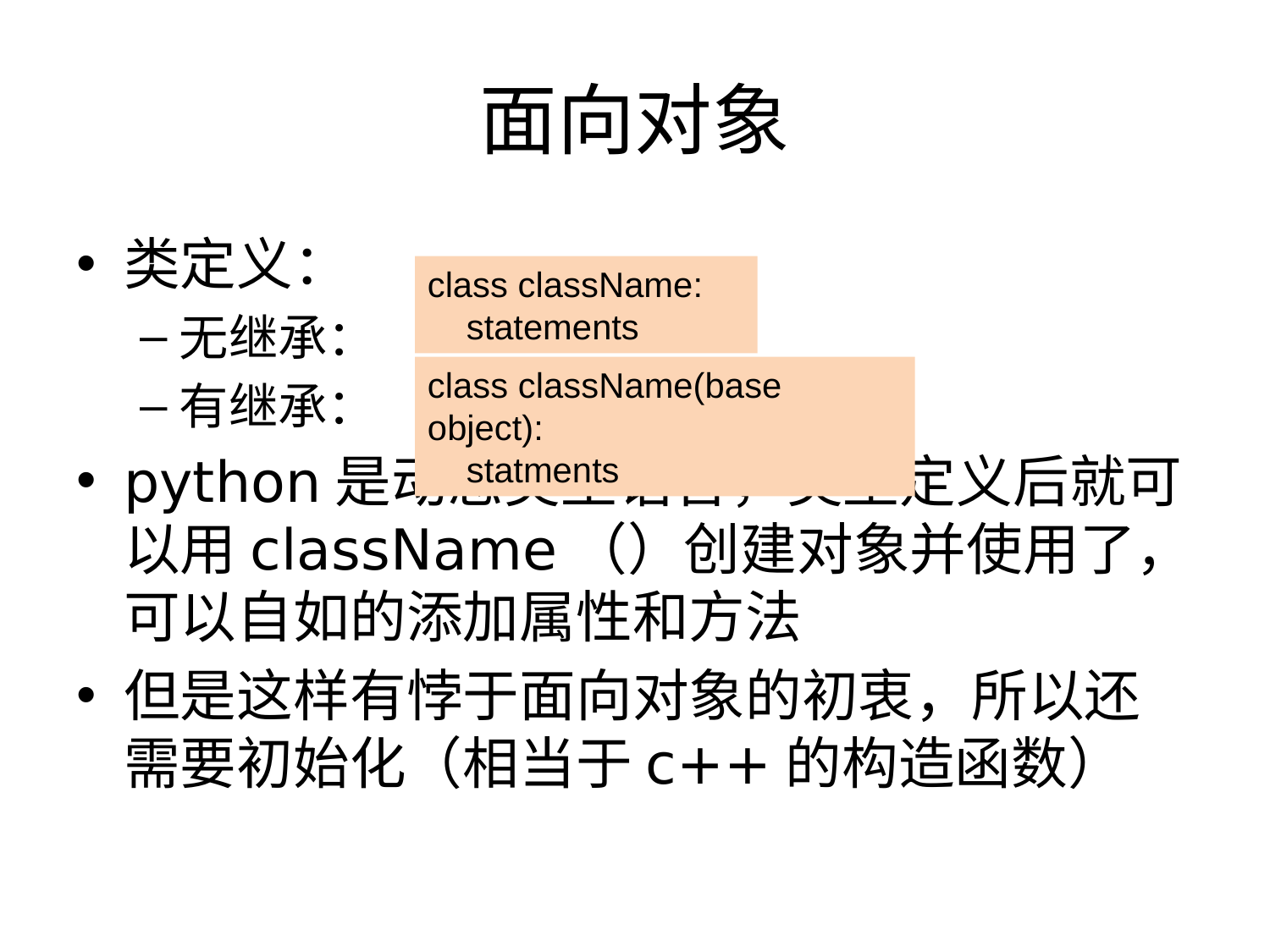

# 面向对象
类定义：
无继承：
有继承：
python是动态类型语言，类型定义后就可以用className（）创建对象并使用了，可以自如的添加属性和方法
但是这样有悖于面向对象的初衷，所以还需要初始化（相当于c++的构造函数）
class className:
    statements
class className(base object):
    statments